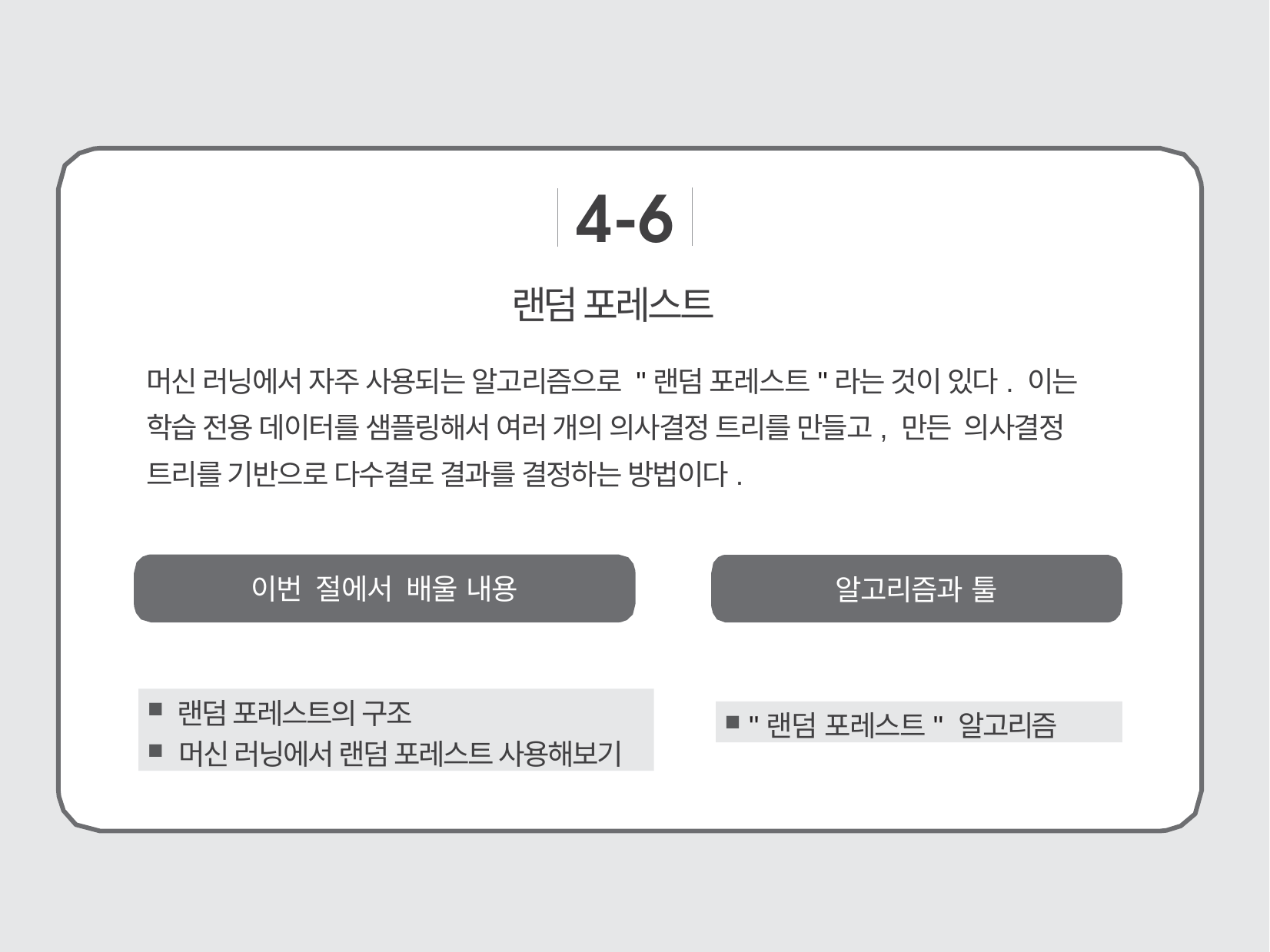

4-6

# 랜덤 포레스트

머신 러닝에서 자주 사용되는 알고리즘으로 "랜덤 포레스트"라는 것이 있다. 이는 학습 전용 데이터를 샘플링해서 여러 개의 의사결정 트리를 만들고, 만든  의사결정 트리를 기반으로 다수결로 결과를 결정하는 방법이다.
이번  절에서  배울 내용
알고리즘과 툴
 랜덤 포레스트의 구조
 머신 러닝에서 랜덤 포레스트 사용해보기
 "랜덤 포레스트" 알고리즘